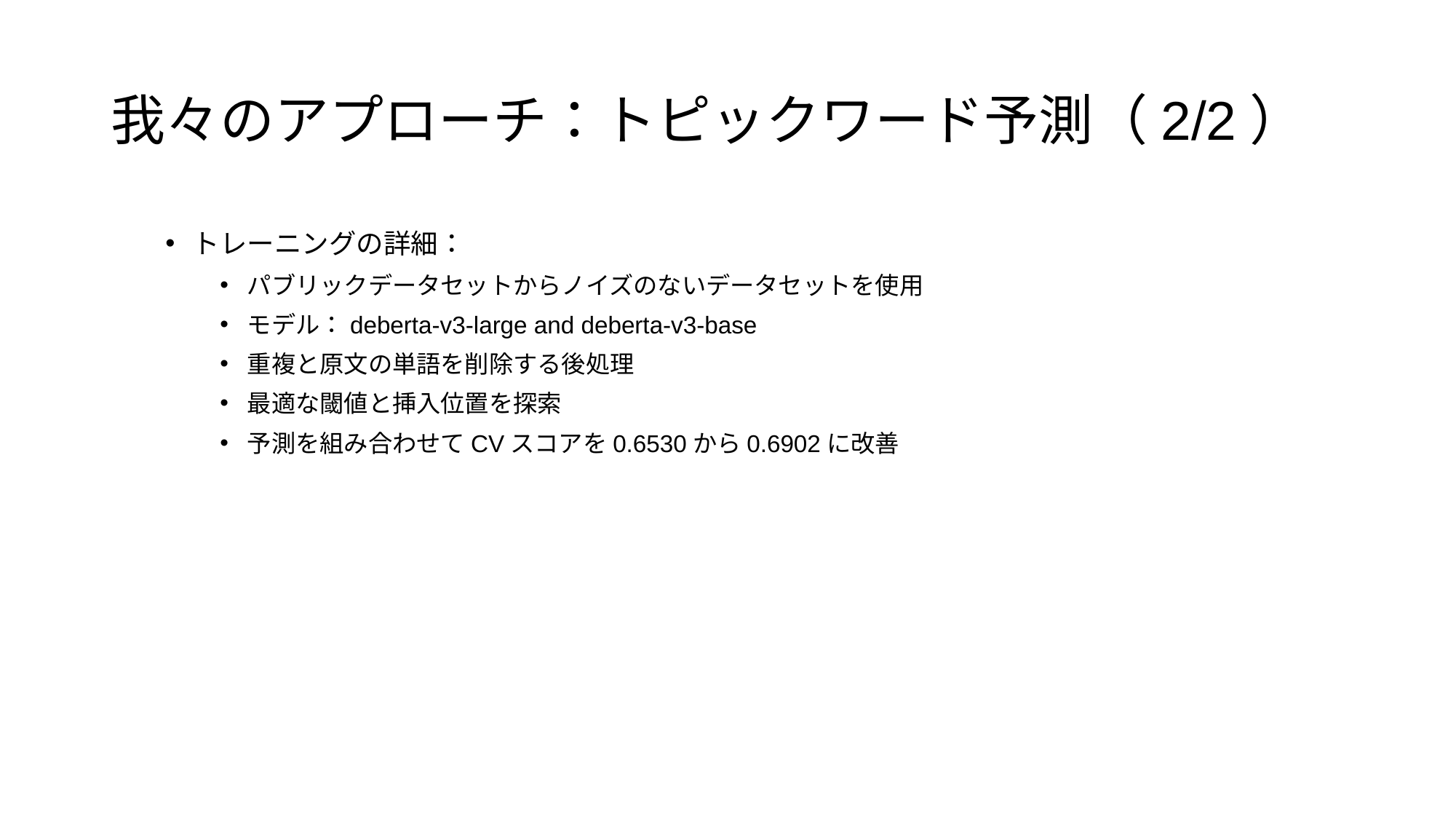

# 我々のアプローチ：トピックワード予測（2/2）
トレーニングの詳細：
パブリックデータセットからノイズのないデータセットを使用
モデル：deberta-v3-large and deberta-v3-base
重複と原文の単語を削除する後処理
最適な閾値と挿入位置を探索
予測を組み合わせてCVスコアを0.6530から0.6902に改善